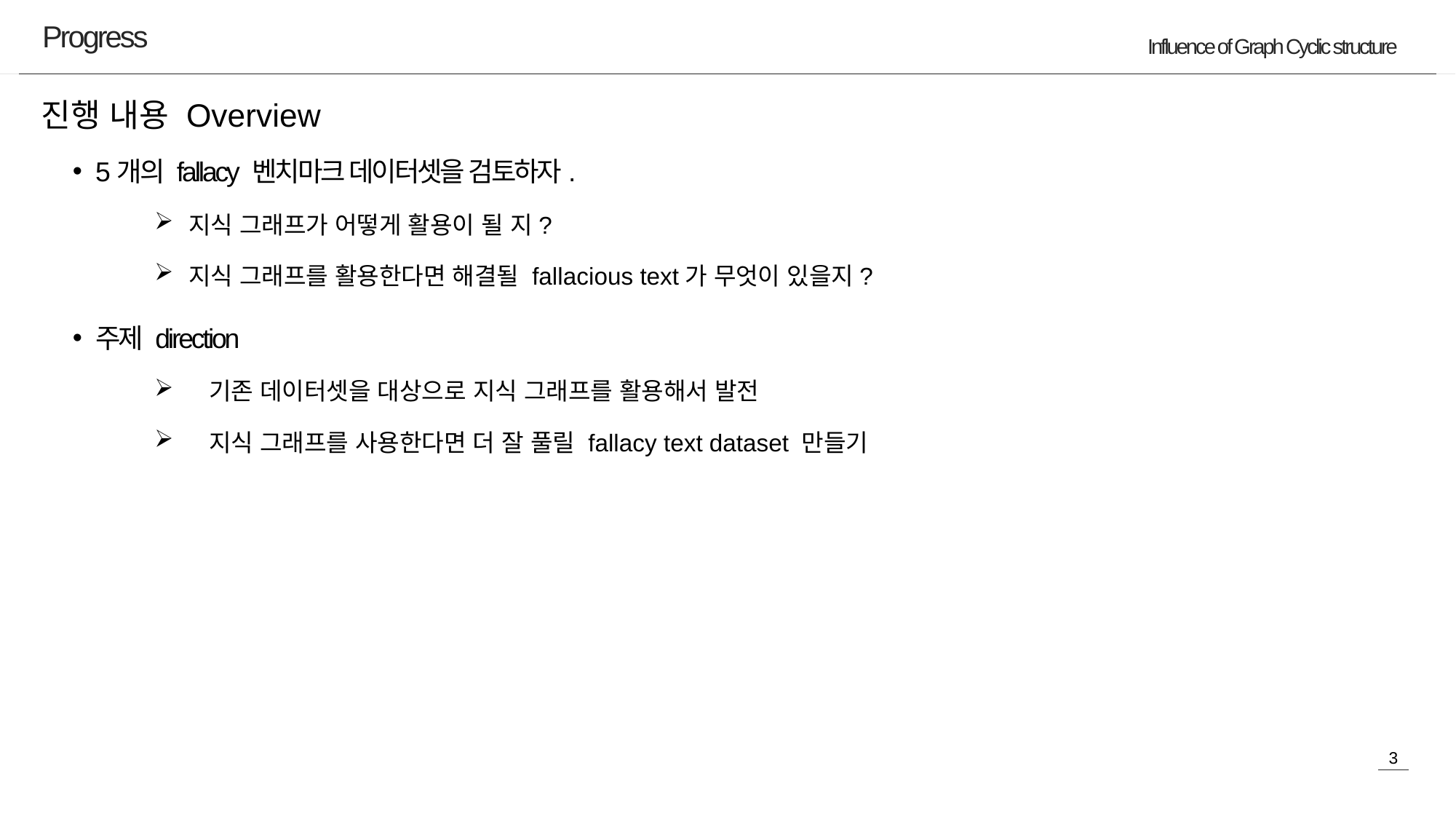

Progress
진행 내용 Overview
5개의 fallacy 벤치마크 데이터셋을 검토하자.
지식 그래프가 어떻게 활용이 될 지?
지식 그래프를 활용한다면 해결될 fallacious text가 무엇이 있을지?
주제 direction
기존 데이터셋을 대상으로 지식 그래프를 활용해서 발전
지식 그래프를 사용한다면 더 잘 풀릴 fallacy text dataset 만들기